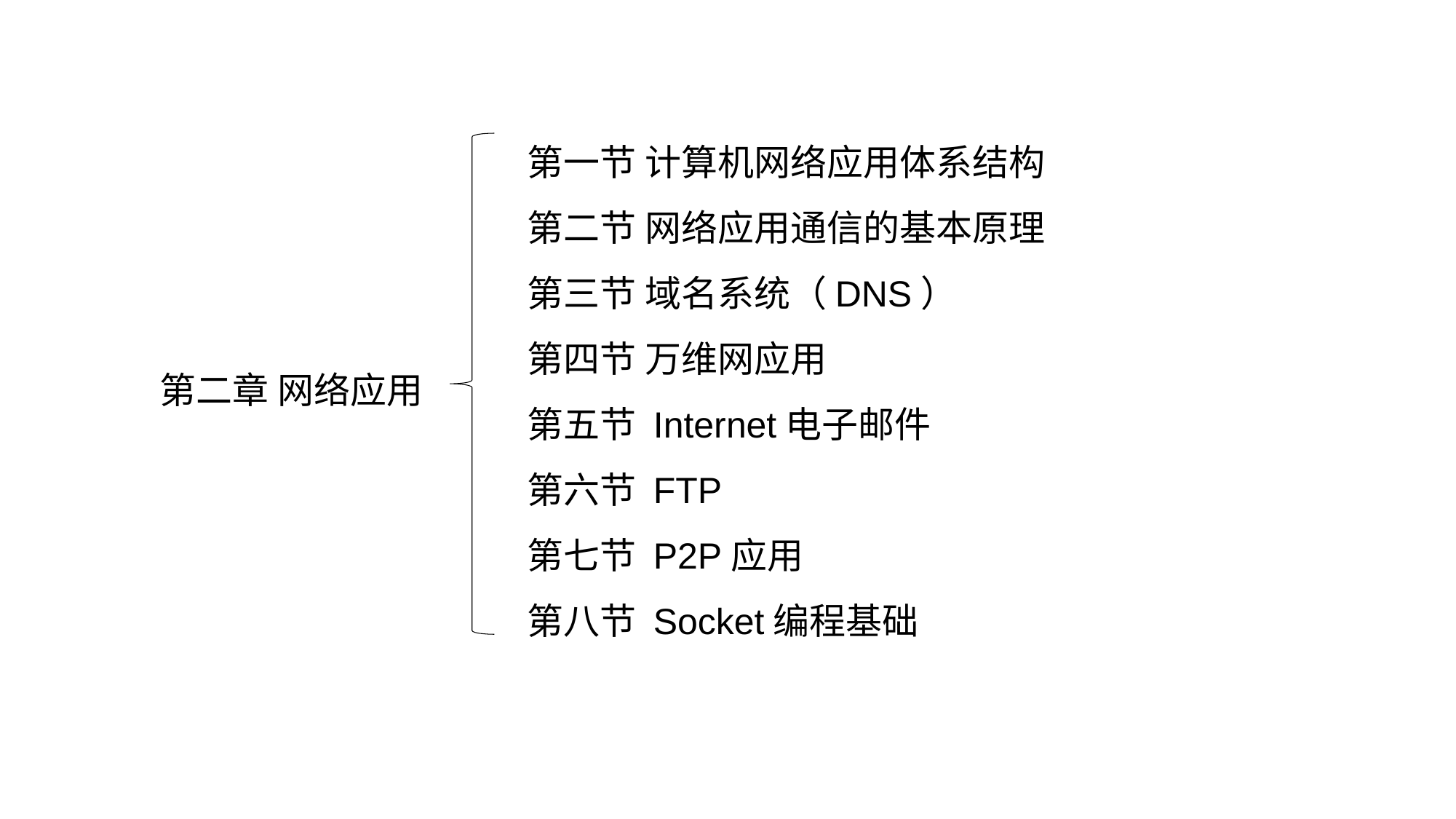

第一节 计算机网络应用体系结构
第二节 网络应用通信的基本原理
第三节 域名系统（DNS）
第四节 万维网应用
第五节 Internet电子邮件
第六节 FTP
第七节 P2P应用
第八节 Socket编程基础

第二章 网络应用